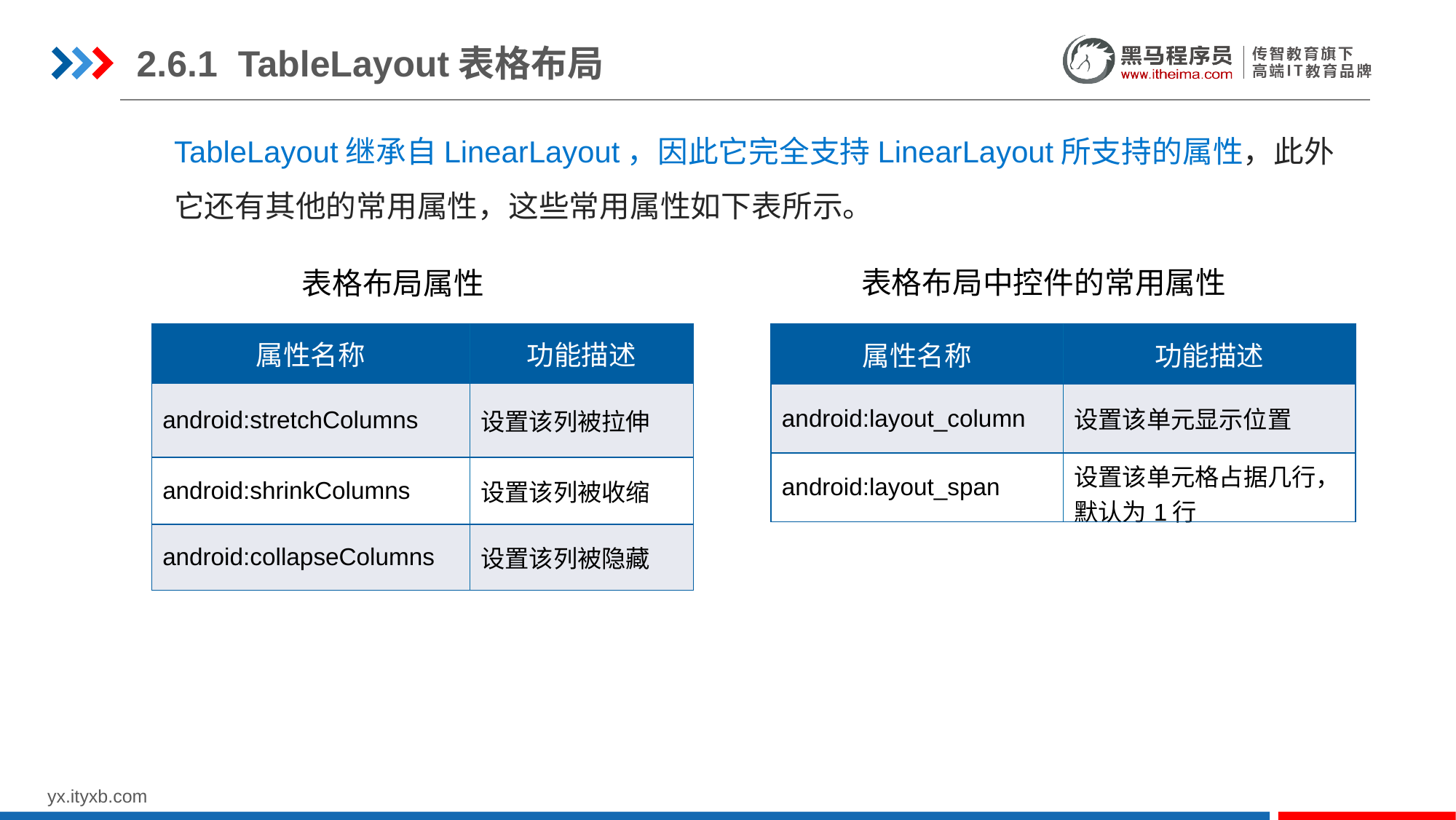

2.6.1  TableLayout表格布局
TableLayout继承自LinearLayout，因此它完全支持LinearLayout所支持的属性，此外它还有其他的常用属性，这些常用属性如下表所示。
表格布局中控件的常用属性
表格布局属性
| 属性名称 | 功能描述 |
| --- | --- |
| android:stretchColumns | 设置该列被拉伸 |
| android:shrinkColumns | 设置该列被收缩 |
| android:collapseColumns | 设置该列被隐藏 |
| 属性名称 | 功能描述 |
| --- | --- |
| android:layout\_column | 设置该单元显示位置 |
| android:layout\_span | 设置该单元格占据几行，默认为1行 |